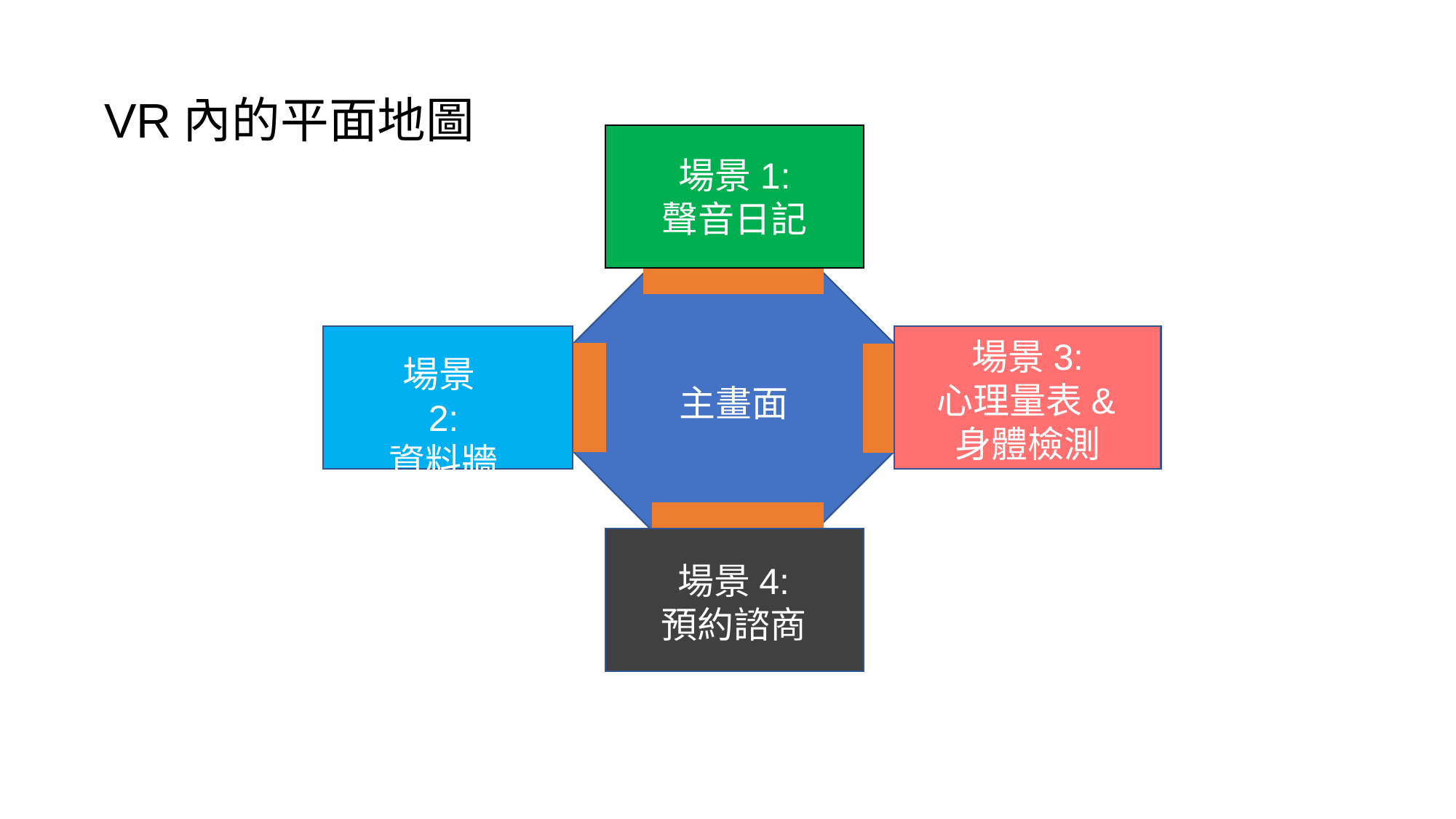

VR內的平面地圖

場景1:
聲音日記

場景3:
心理量表&身體檢測
場景2:
資料牆
主畫面

場景4:
預約諮商